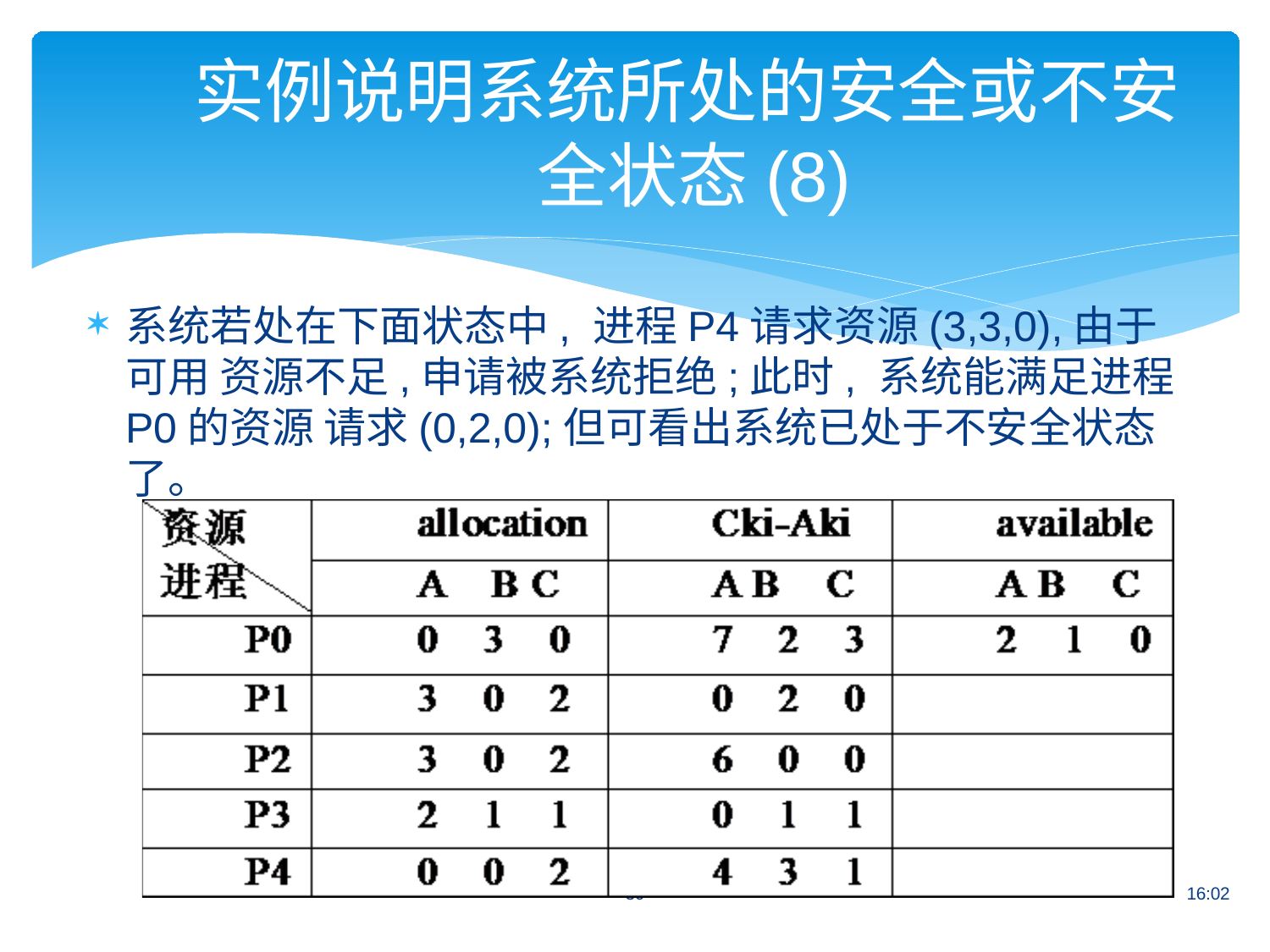

# 实例说明系统所处的安全或不安 全状态(8)
系统若处在下面状态中, 进程P4请求资源(3,3,0),由于可用 资源不足,申请被系统拒绝;此时, 系统能满足进程P0的资源 请求(0,2,0);但可看出系统已处于不安全状态了。

16:02
30